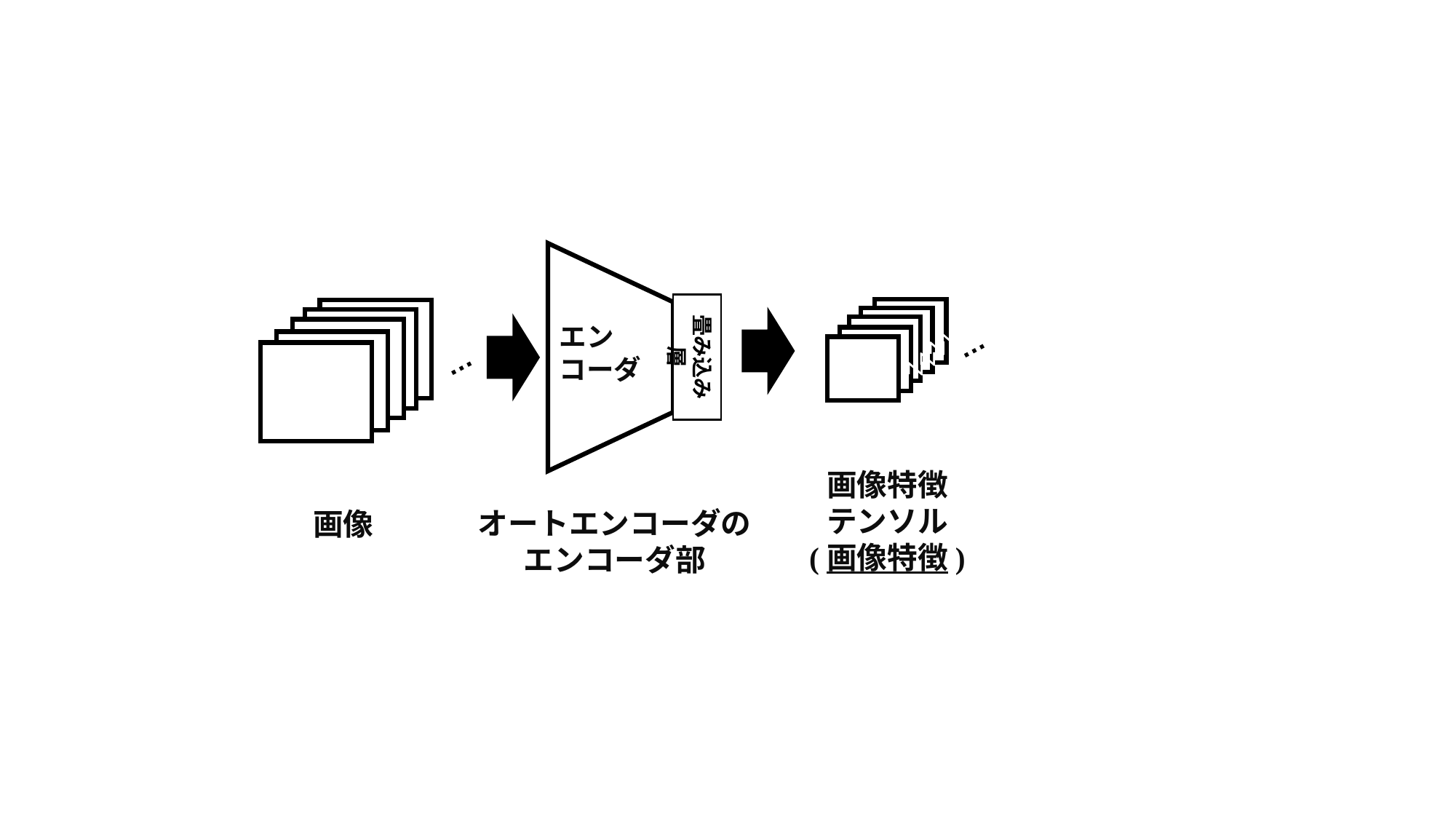

エン
コーダ

畳み込み層
ｚｚｚｚ

ｚｚｚｚ

ｚｚｚｚ

…
ｚｚｚｚ

ｚｚｚｚ

…
画像特徴
テンソル
(画像特徴)
オートエンコーダの
エンコーダ部
画像